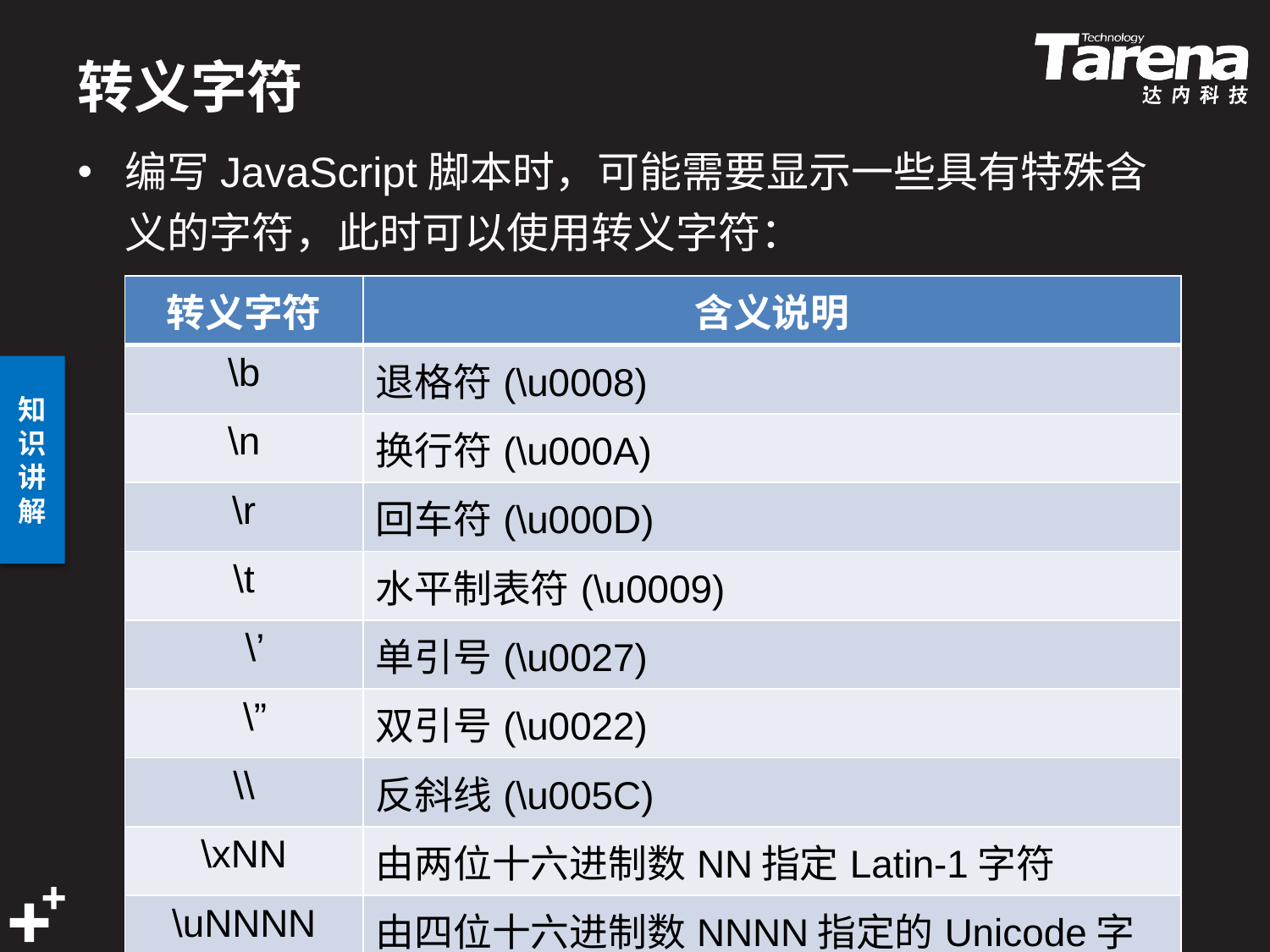

# 转义字符
编写JavaScript脚本时，可能需要显示一些具有特殊含义的字符，此时可以使用转义字符：
| 转义字符 | 含义说明 |
| --- | --- |
| \b | 退格符(\u0008) |
| \n | 换行符(\u000A) |
| \r | 回车符(\u000D) |
| \t | 水平制表符(\u0009) |
| \’ | 单引号(\u0027) |
| \” | 双引号(\u0022) |
| \\ | 反斜线(\u005C) |
| \xNN | 由两位十六进制数NN指定Latin-1字符 |
| \uNNNN | 由四位十六进制数NNNN指定的Unicode字符 |